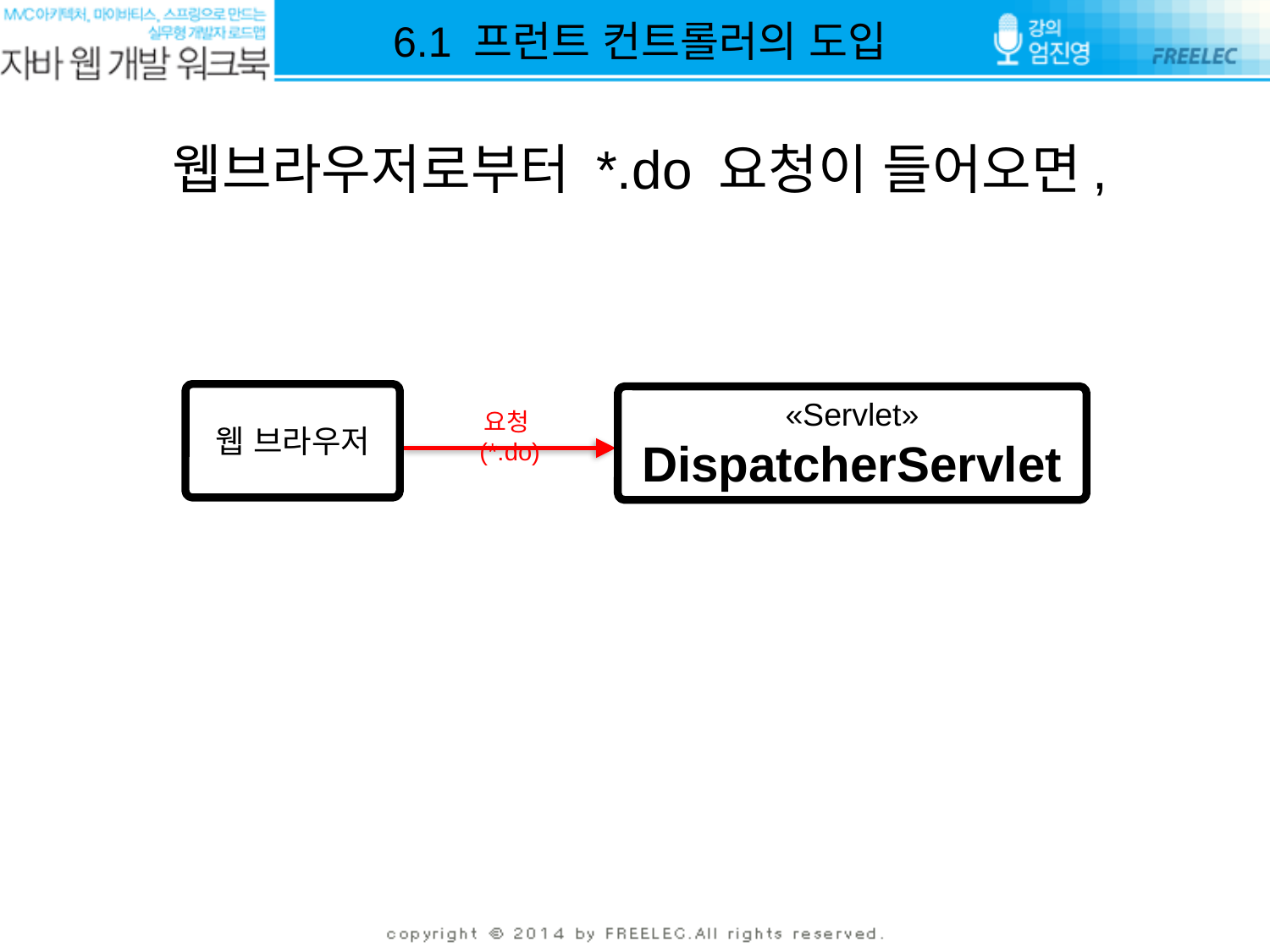

6.1 프런트 컨트롤러의 도입
웹브라우저로부터 *.do 요청이 들어오면,
웹 브라우저
«Servlet»
DispatcherServlet

요청(*.do)